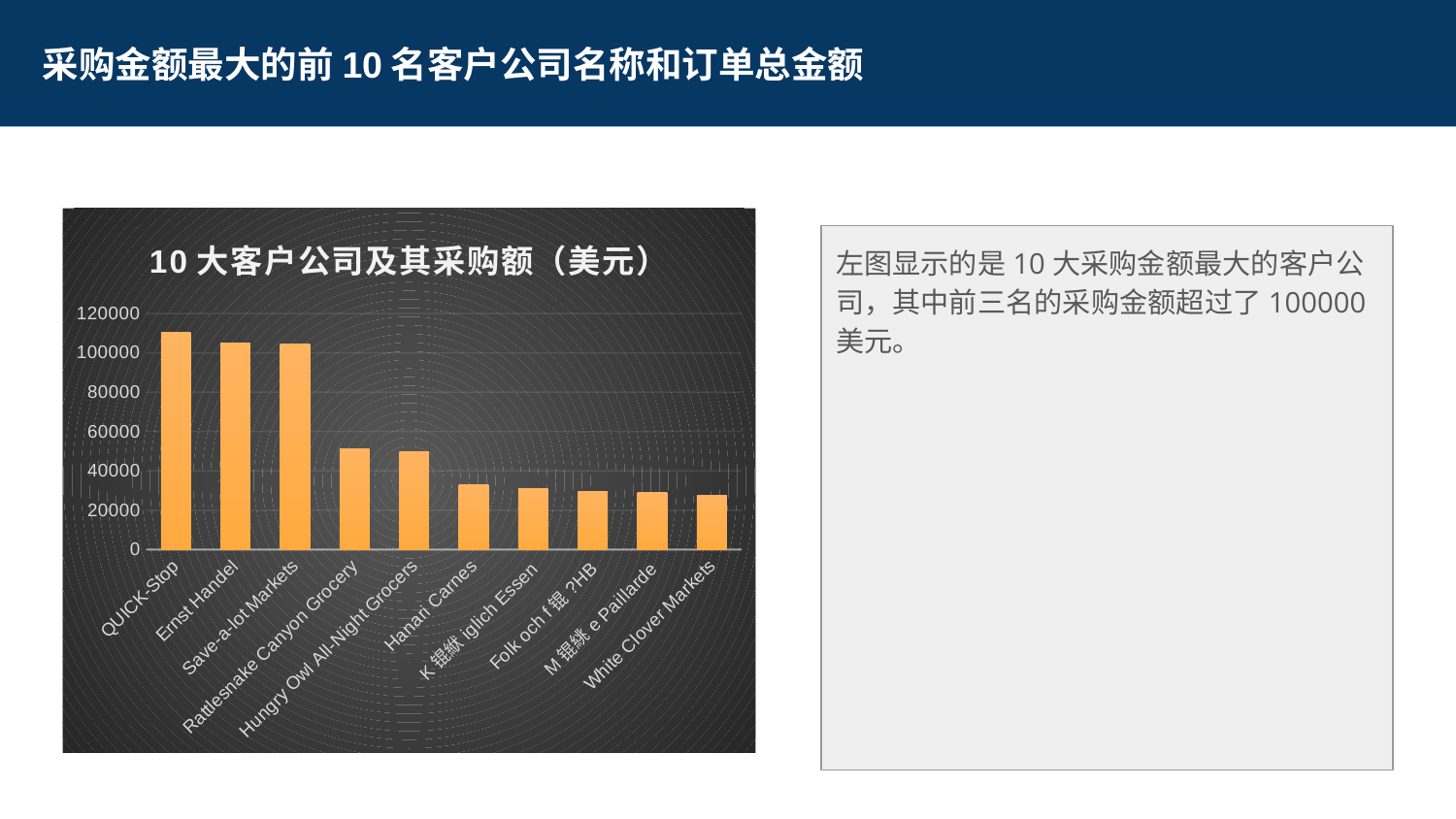

# 采购金额最大的前10名客户公司名称和订单总金额

### Chart: 10大客户公司及其采购额（美元）

| Category | TOTAL_COST |
|---|---|
| QUICK-Stop | 110277.305 |
| Ernst Handel | 104874.9785 |
| Save-a-lot Markets | 104361.95 |
| Rattlesnake Canyon Grocery | 51097.8005 |
| Hungry Owl All-Night Grocers | 49979.905 |
| Hanari Carnes | 32841.37 |
| K锟絥iglich Essen | 30908.384 |
| Folk och f锟?HB | 29567.5625 |
| M锟絩e Paillarde | 28872.19 |
| White Clover Markets | 27363.605 |
左图显示的是10大采购金额最大的客户公司，其中前三名的采购金额超过了100000美元。